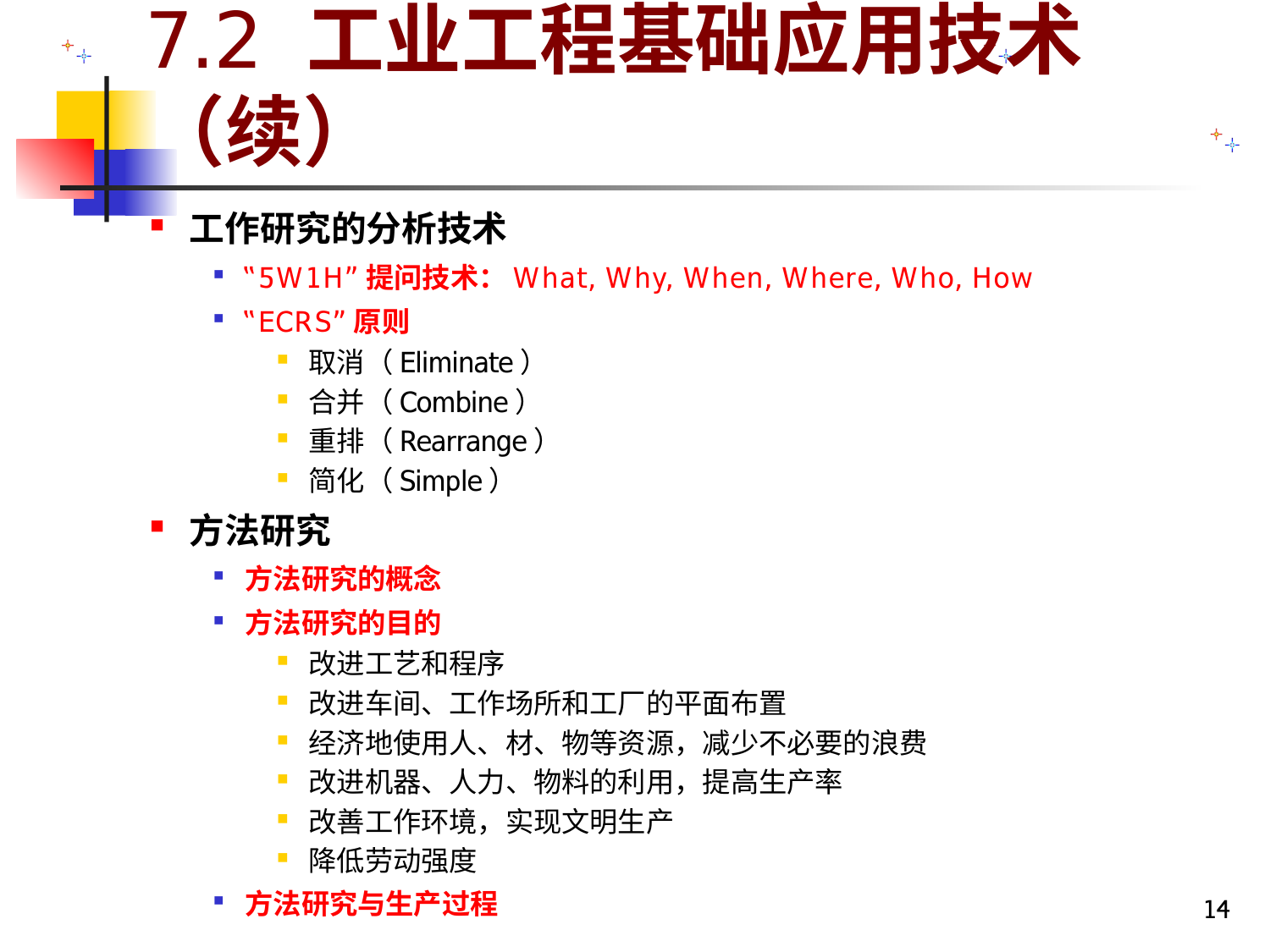

7.2 工业工程基础应用技术（续）
工作研究的分析技术
“5W1H”提问技术：What, Why, When, Where, Who, How
“ECRS”原则
取消（Eliminate）
合并（Combine）
重排（Rearrange）
简化（Simple）
方法研究
方法研究的概念
方法研究的目的
改进工艺和程序
改进车间、工作场所和工厂的平面布置
经济地使用人、材、物等资源，减少不必要的浪费
改进机器、人力、物料的利用，提高生产率
改善工作环境，实现文明生产
降低劳动强度
方法研究与生产过程

14